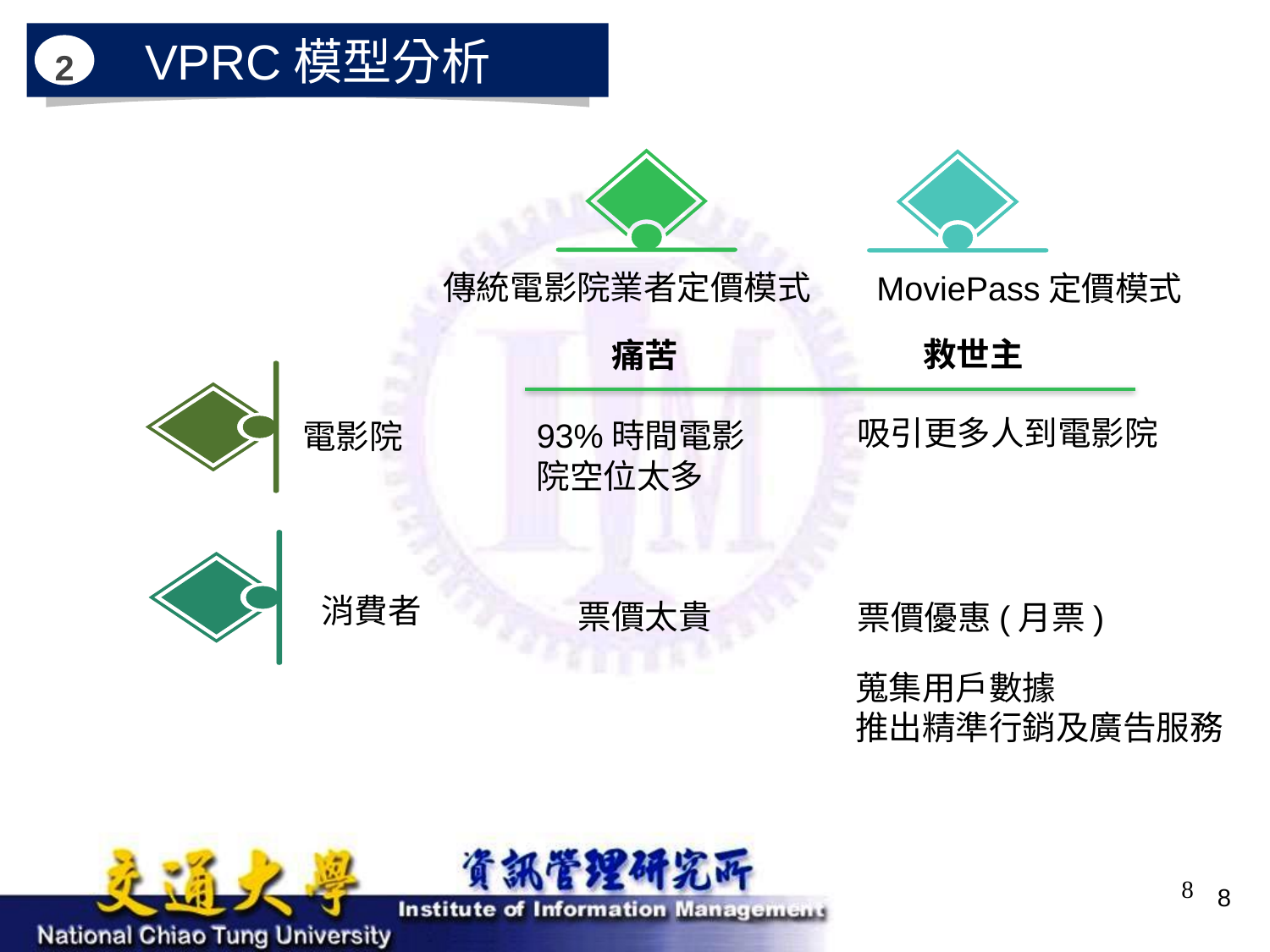

8
VPRC模型分析
2

傳統電影院業者定價模式
MoviePass定價模式

救世主
痛苦

電影院
吸引更多人到電影院
93%時間電影院空位太多

消費者
票價太貴
票價優惠(月票)
蒐集用戶數據
推出精準行銷及廣告服務
8